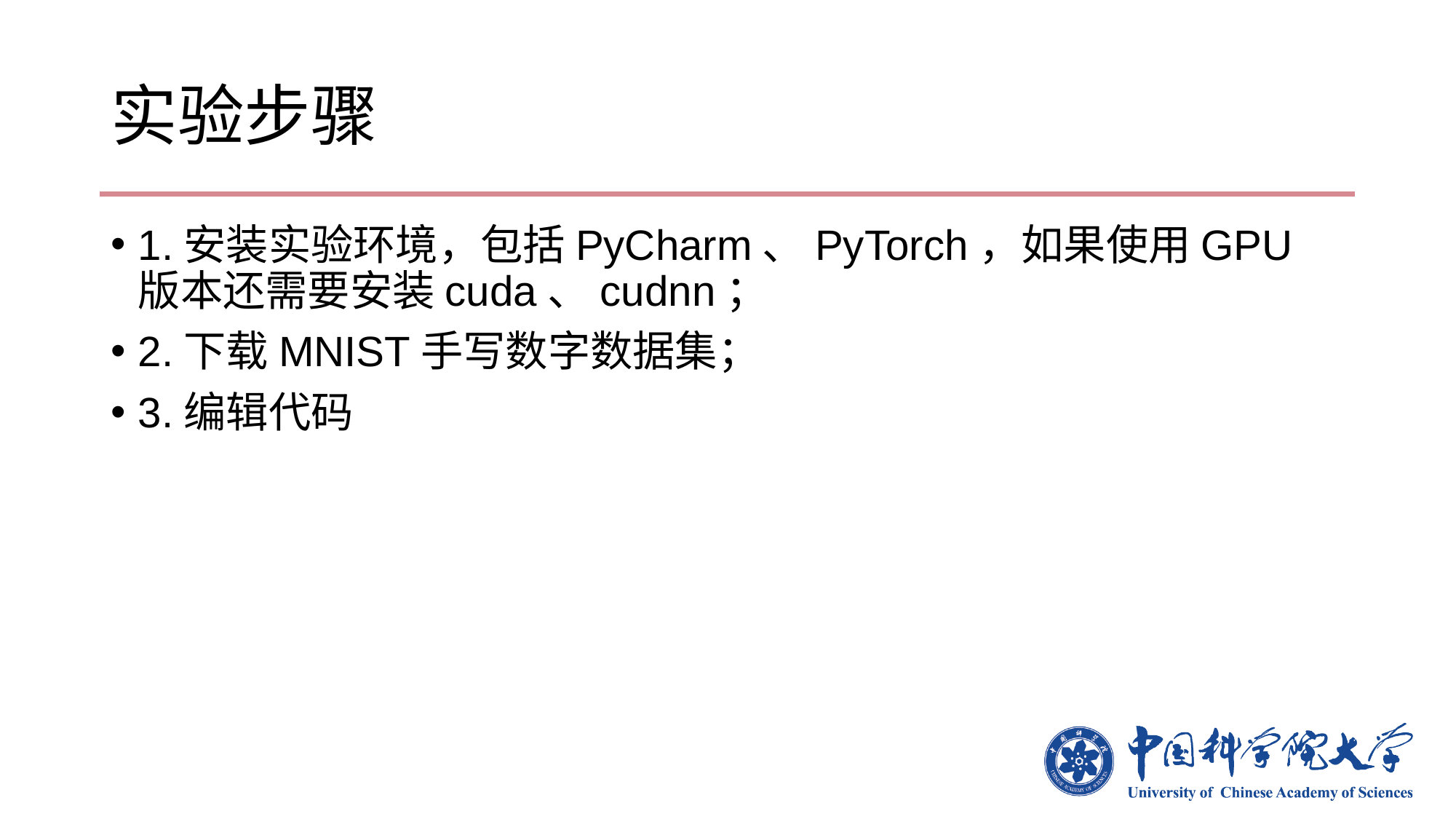

# 实验步骤
1.安装实验环境，包括PyCharm、PyTorch，如果使用GPU版本还需要安装cuda、cudnn；
2.下载MNIST手写数字数据集；
3.编辑代码